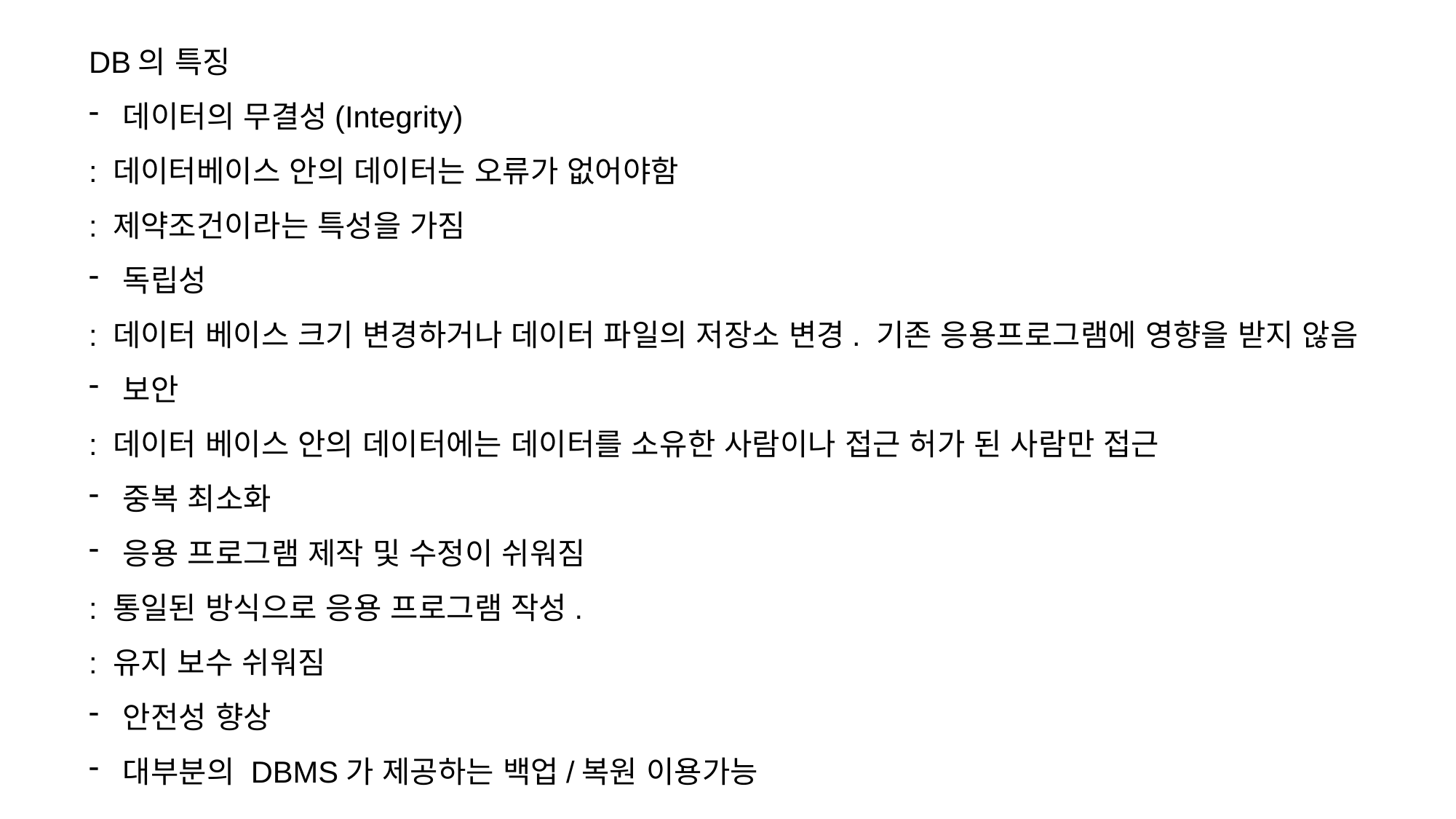

DB의 특징
데이터의 무결성(Integrity)
: 데이터베이스 안의 데이터는 오류가 없어야함
: 제약조건이라는 특성을 가짐
독립성
: 데이터 베이스 크기 변경하거나 데이터 파일의 저장소 변경. 기존 응용프로그램에 영향을 받지 않음
보안
: 데이터 베이스 안의 데이터에는 데이터를 소유한 사람이나 접근 허가 된 사람만 접근
중복 최소화
응용 프로그램 제작 및 수정이 쉬워짐
: 통일된 방식으로 응용 프로그램 작성.
: 유지 보수 쉬워짐
안전성 향상
대부분의 DBMS가 제공하는 백업/복원 이용가능